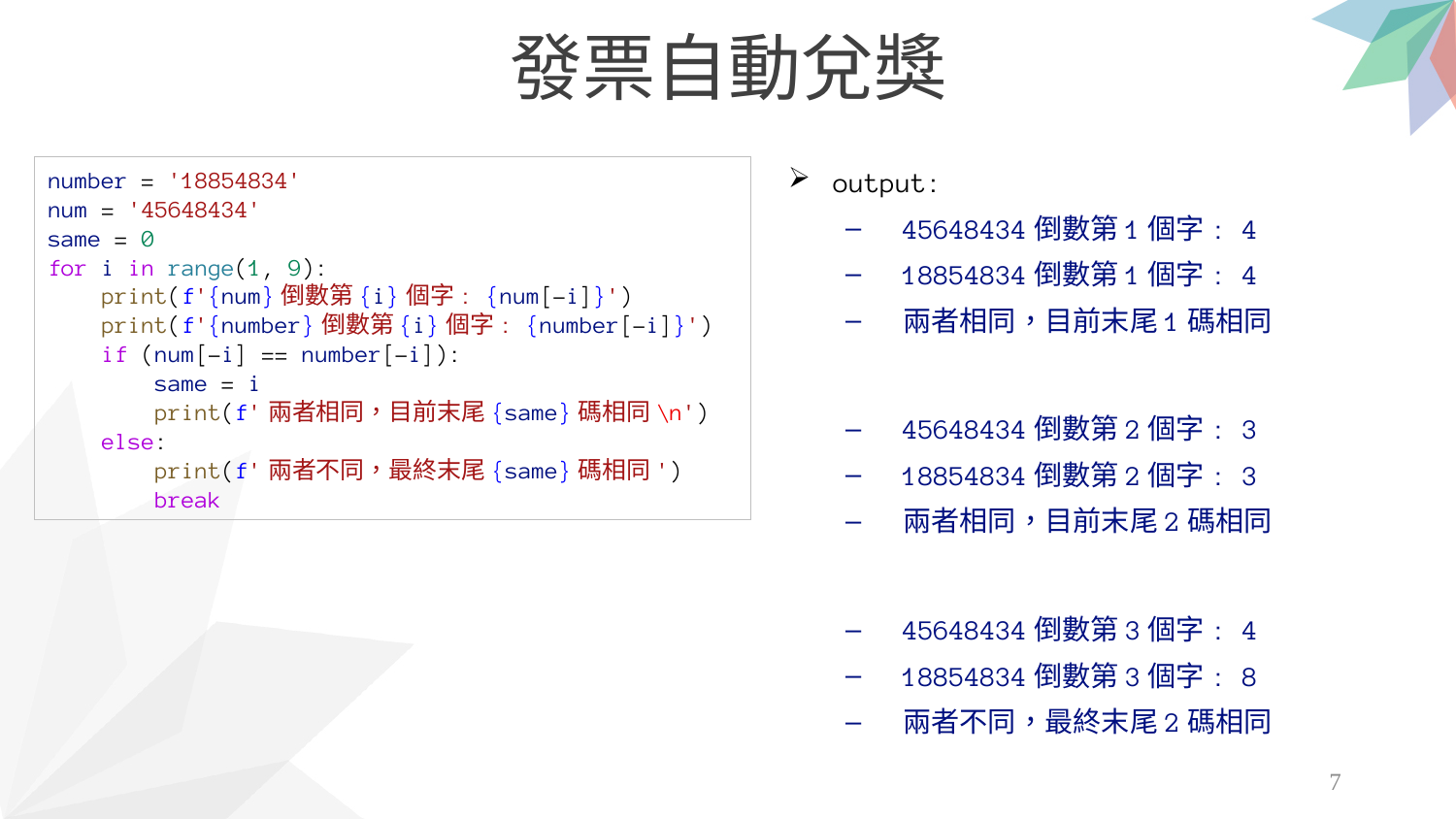

發票自動兌獎
number = '18854834'
num = '45648434'
same = 0
for i in range(1, 9):
    print(f'{num}倒數第{i}個字: {num[-i]}')
    print(f'{number}倒數第{i}個字: {number[-i]}')
    if (num[-i] == number[-i]):
        same = i
        print(f'兩者相同，目前末尾{same}碼相同\n')
    else:
        print(f'兩者不同，最終末尾{same}碼相同')
        break
output:
45648434倒數第1個字: 4
18854834倒數第1個字: 4
兩者相同，目前末尾1碼相同

45648434倒數第2個字: 3
18854834倒數第2個字: 3
兩者相同，目前末尾2碼相同

45648434倒數第3個字: 4
18854834倒數第3個字: 8
兩者不同，最終末尾2碼相同